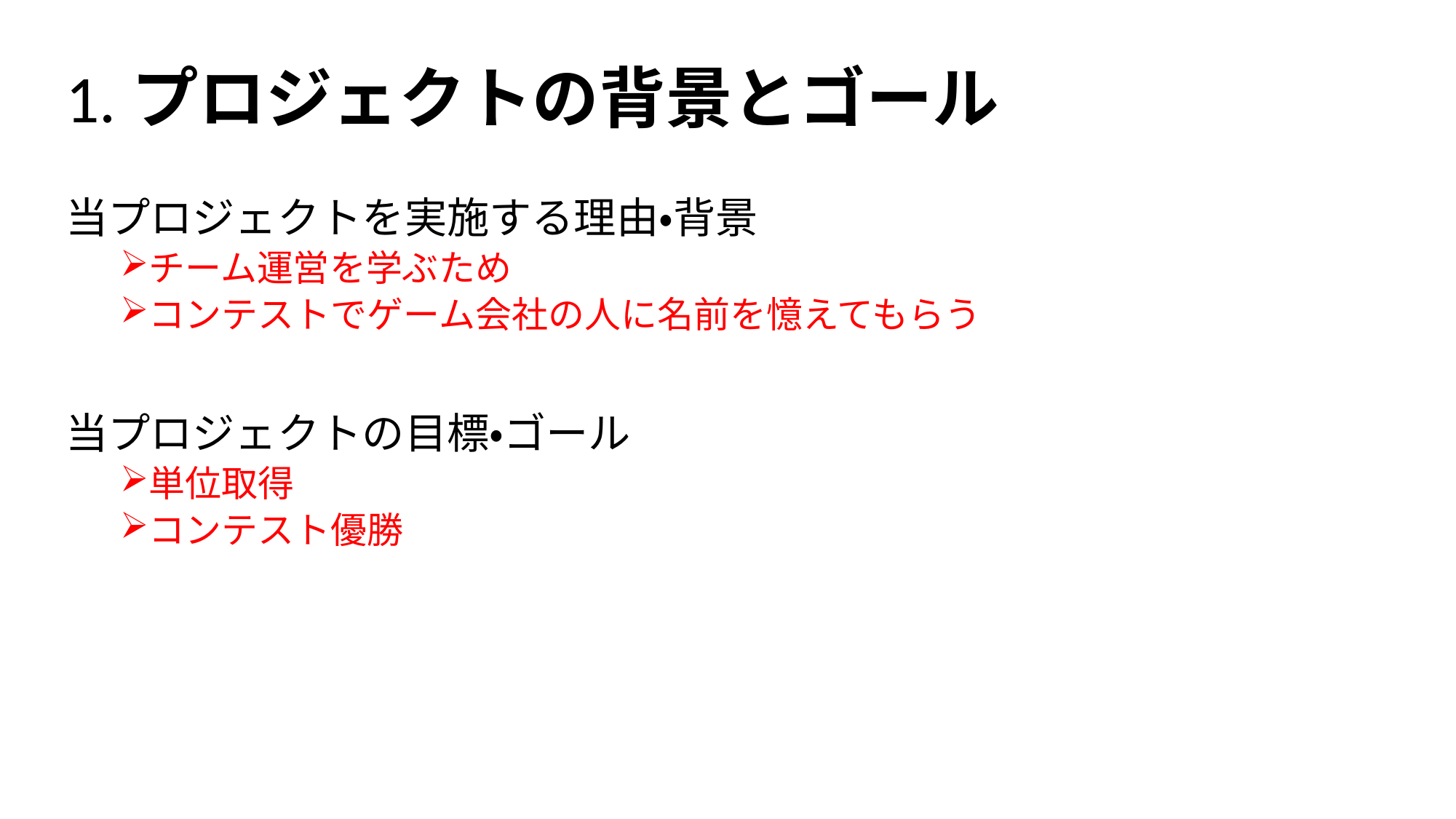

# 1.プロジェクトの背景とゴール
当プロジェクトを実施する理由・背景
チーム運営を学ぶため
コンテストでゲーム会社の人に名前を憶えてもらう

当プロジェクトの目標・ゴール
単位取得
コンテスト優勝